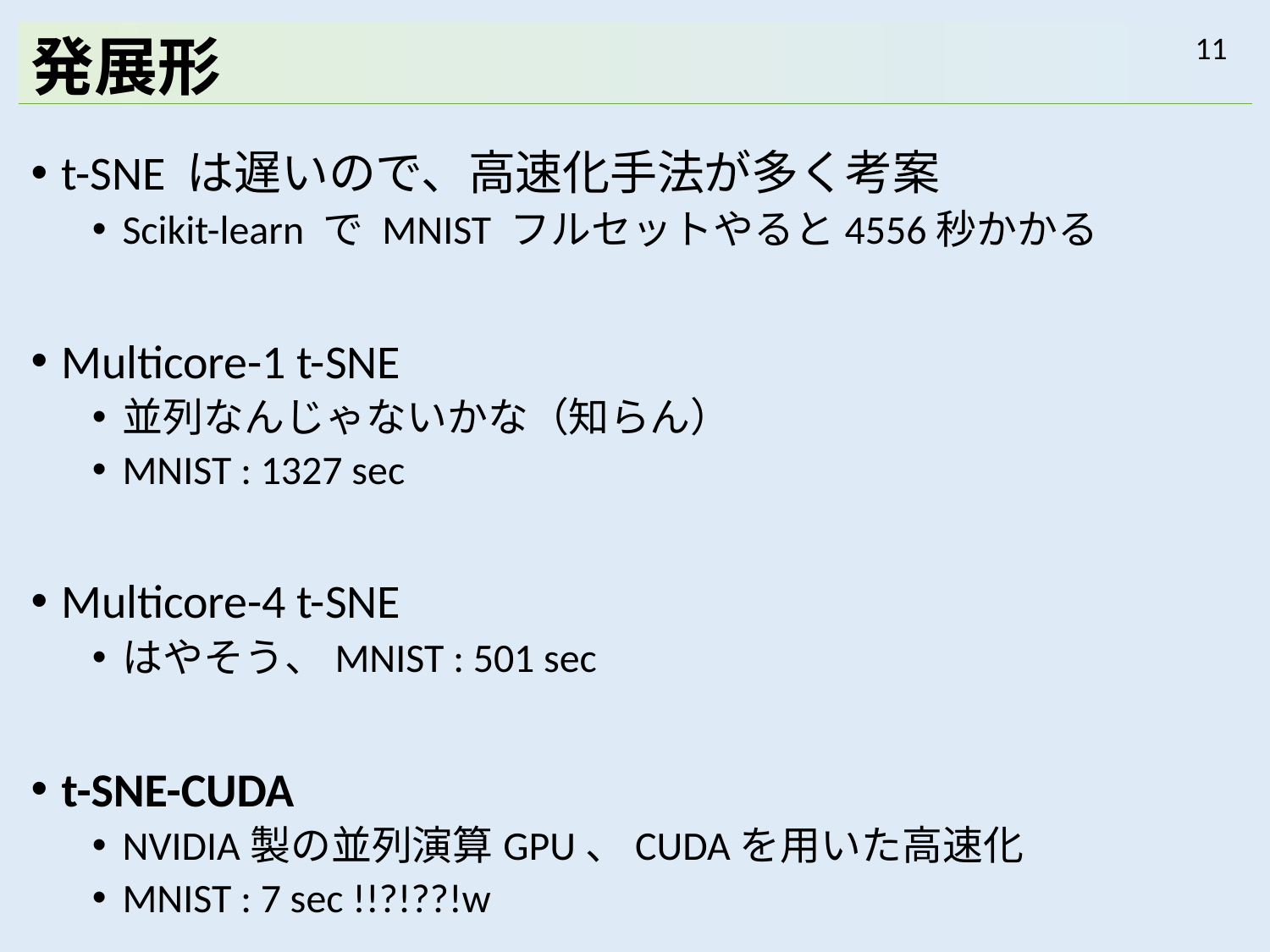

# 発展形
t-SNE は遅いので、高速化手法が多く考案
Scikit-learn で MNIST フルセットやると4556秒かかる

Multicore-1 t-SNE
並列なんじゃないかな（知らん）
MNIST : 1327 sec

Multicore-4 t-SNE
はやそう、MNIST : 501 sec

t-SNE-CUDA
NVIDIA製の並列演算GPU、CUDAを用いた高速化
MNIST : 7 sec !!?!??!w